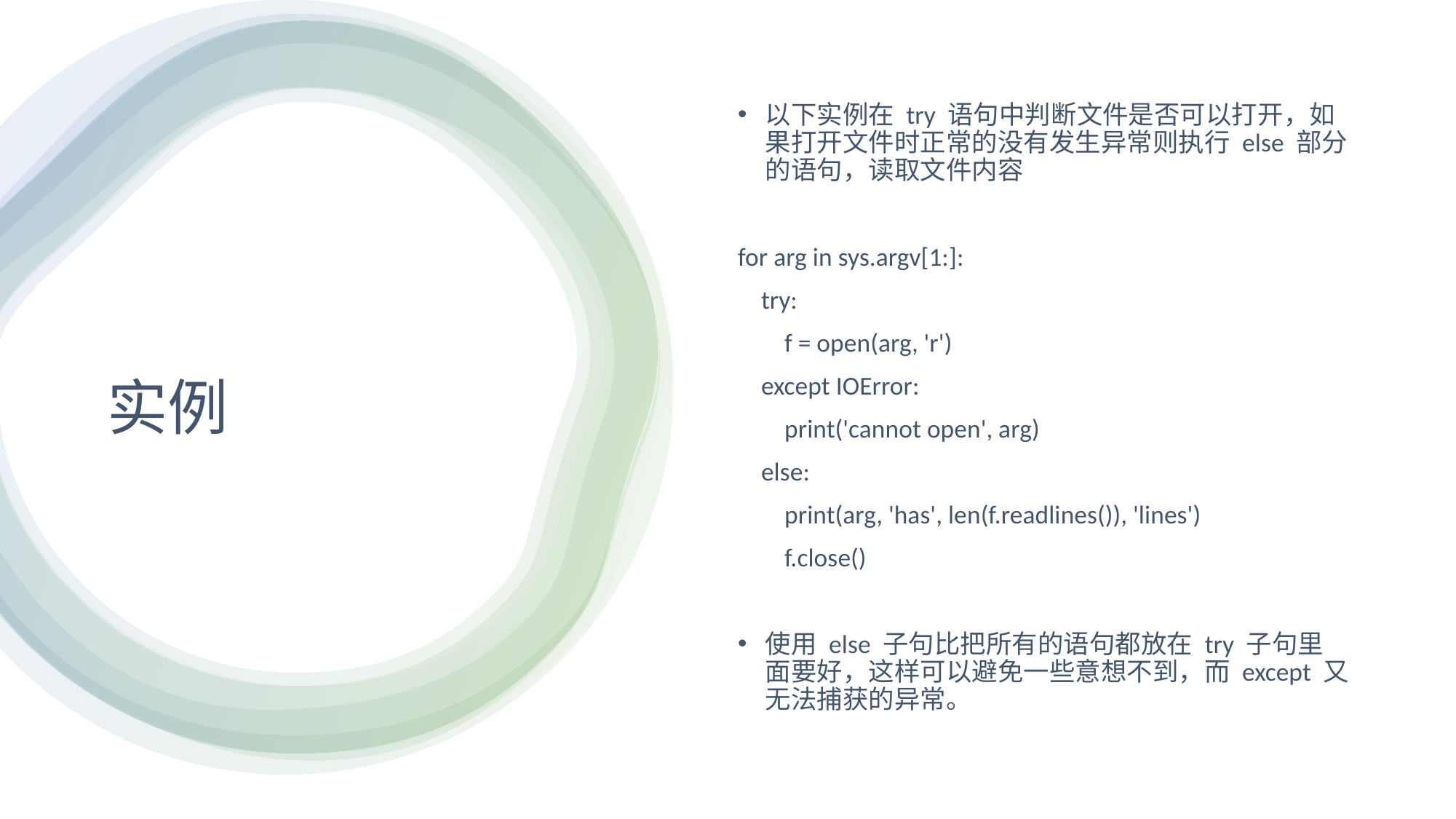

以下实例在 try 语句中判断文件是否可以打开，如果打开文件时正常的没有发生异常则执行 else 部分的语句，读取文件内容

for arg in sys.argv[1:]:
    try:
        f = open(arg, 'r')
    except IOError:
        print('cannot open', arg)
    else:
        print(arg, 'has', len(f.readlines()), 'lines')
        f.close()

使用 else 子句比把所有的语句都放在 try 子句里面要好，这样可以避免一些意想不到，而 except 又无法捕获的异常。
# 实例